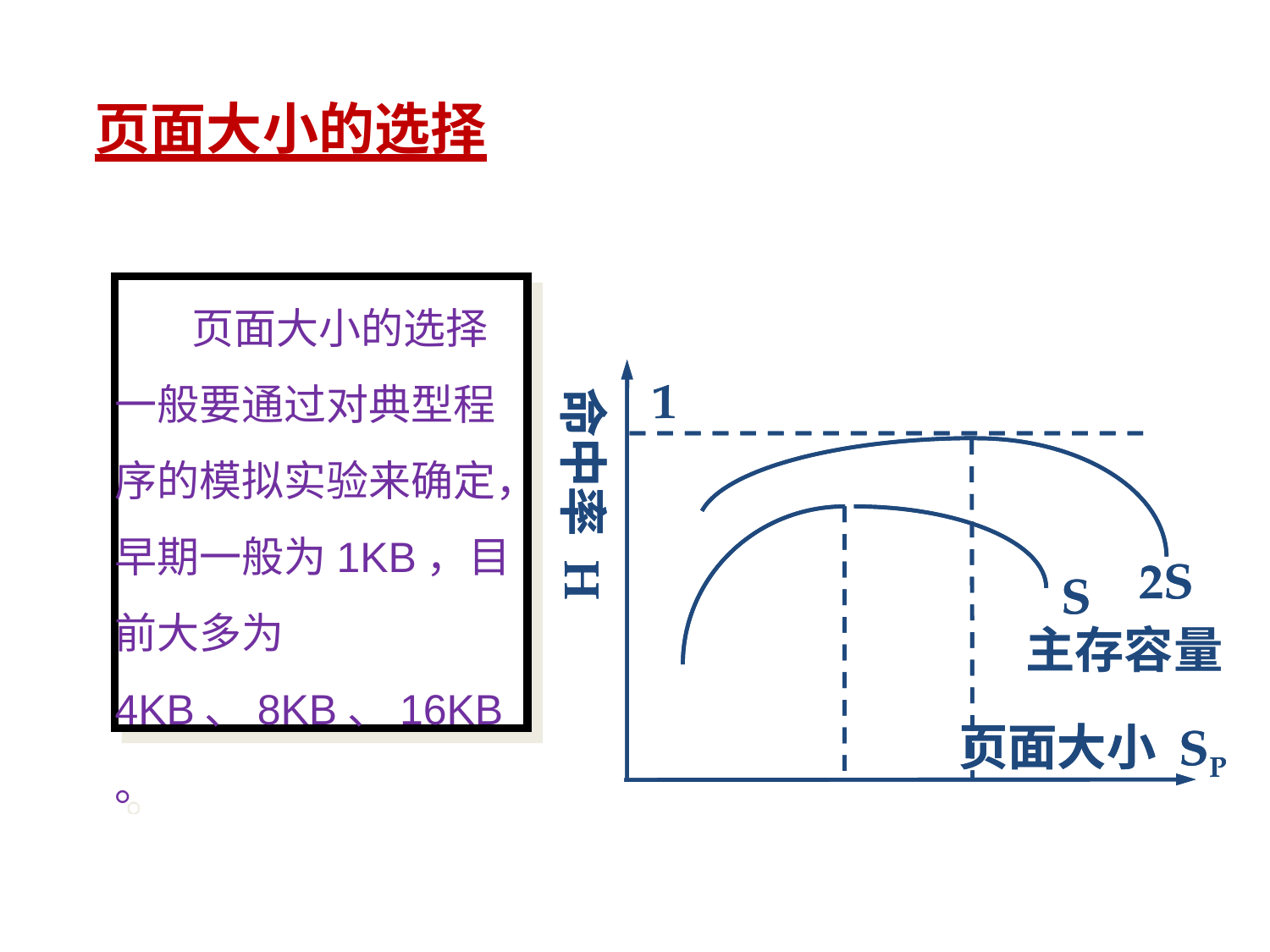

# 页面大小的选择
       页面大小的选择一般要通过对典型程序的模拟实验来确定，早期一般为1KB，目前大多为4KB、8KB、16KB。
命中率 H
命中率 H

1
1
2S
2S
S
S
页面大小 SP
页面大小 SP
主存容量